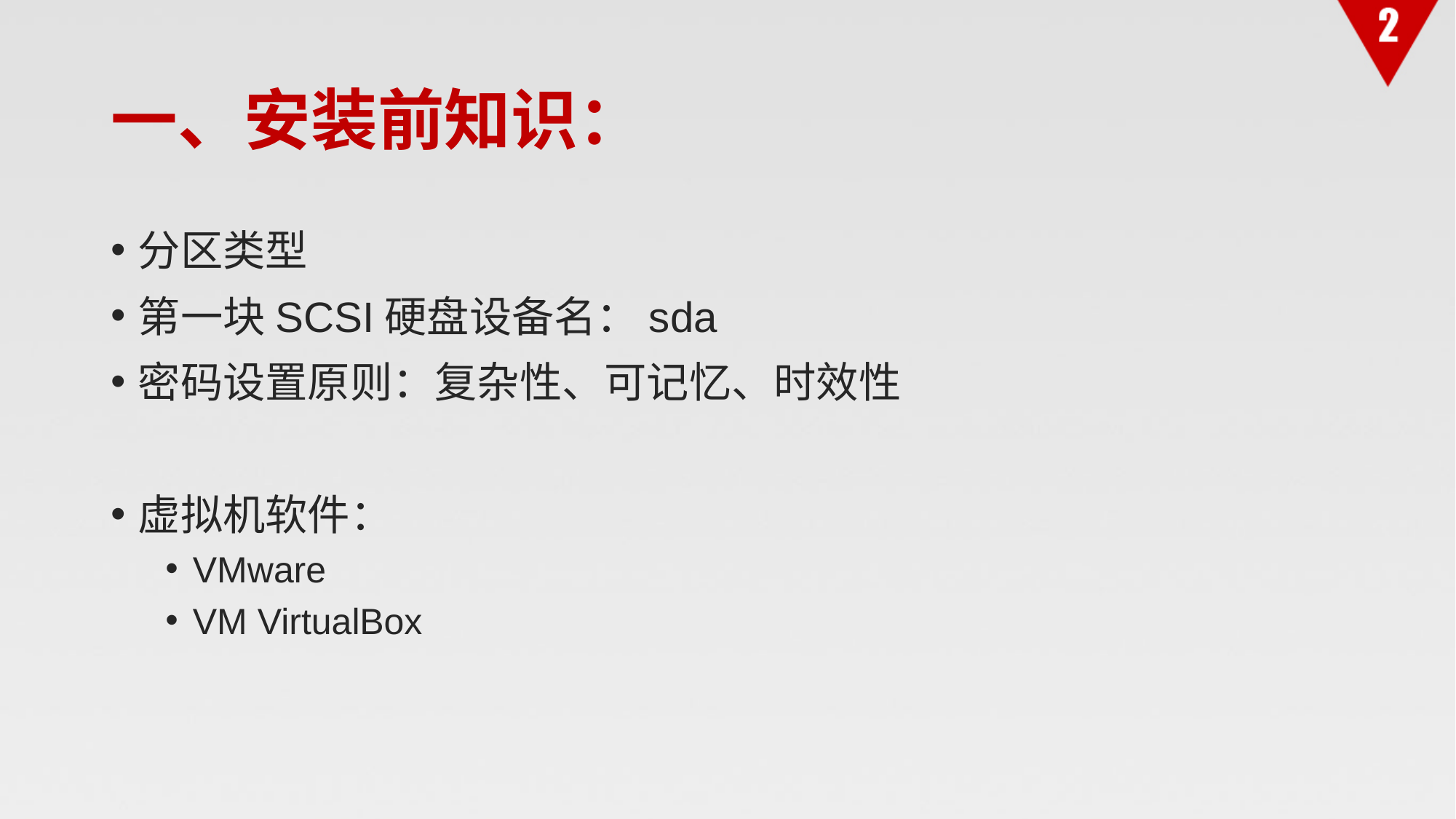

# 一、安装前知识：
分区类型
第一块SCSI硬盘设备名：sda
密码设置原则：复杂性、可记忆、时效性

虚拟机软件：
VMware
VM VirtualBox